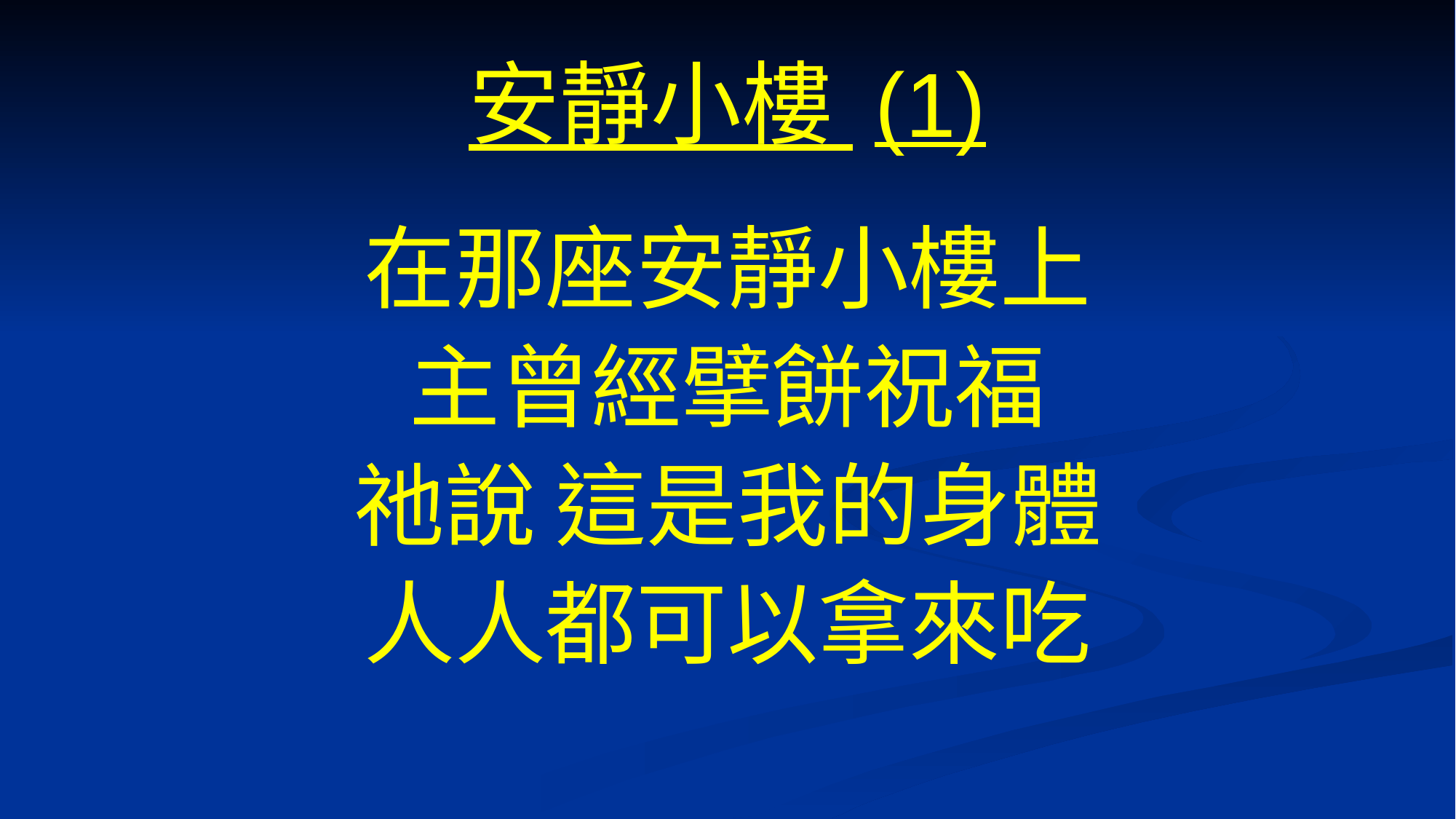

# 安靜小樓 (1)
在那座安靜小樓上
主曾經擘餅祝福
祂說 這是我的身體
人人都可以拿來吃